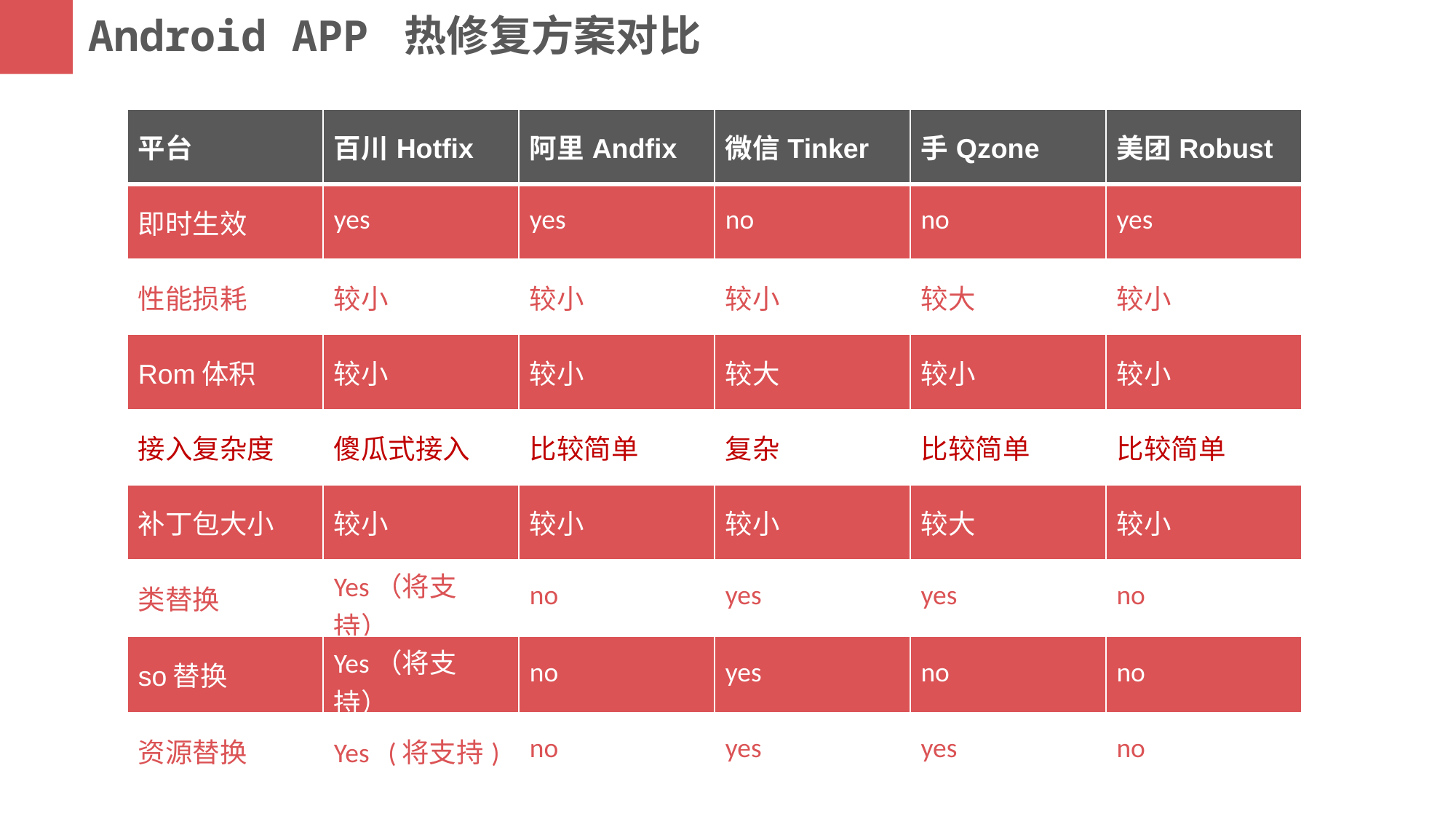

Android APP 热修复方案对比
| 平台 | 百川Hotfix | 阿里Andfix | 微信Tinker | 手Qzone | 美团Robust |
| --- | --- | --- | --- | --- | --- |
| 即时生效 | yes | yes | no | no | yes |
| 性能损耗 | 较小 | 较小 | 较小 | 较大 | 较小 |
| Rom体积 | 较小 | 较小 | 较大 | 较小 | 较小 |
| 接入复杂度 | 傻瓜式接入 | 比较简单 | 复杂 | 比较简单 | 比较简单 |
| 补丁包大小 | 较小 | 较小 | 较小 | 较大 | 较小 |
| 类替换 | Yes（将支持） | no | yes | yes | no |
| so替换 | Yes（将支持） | no | yes | no | no |
| 资源替换 | Yes (将支持) | no | yes | yes | no |